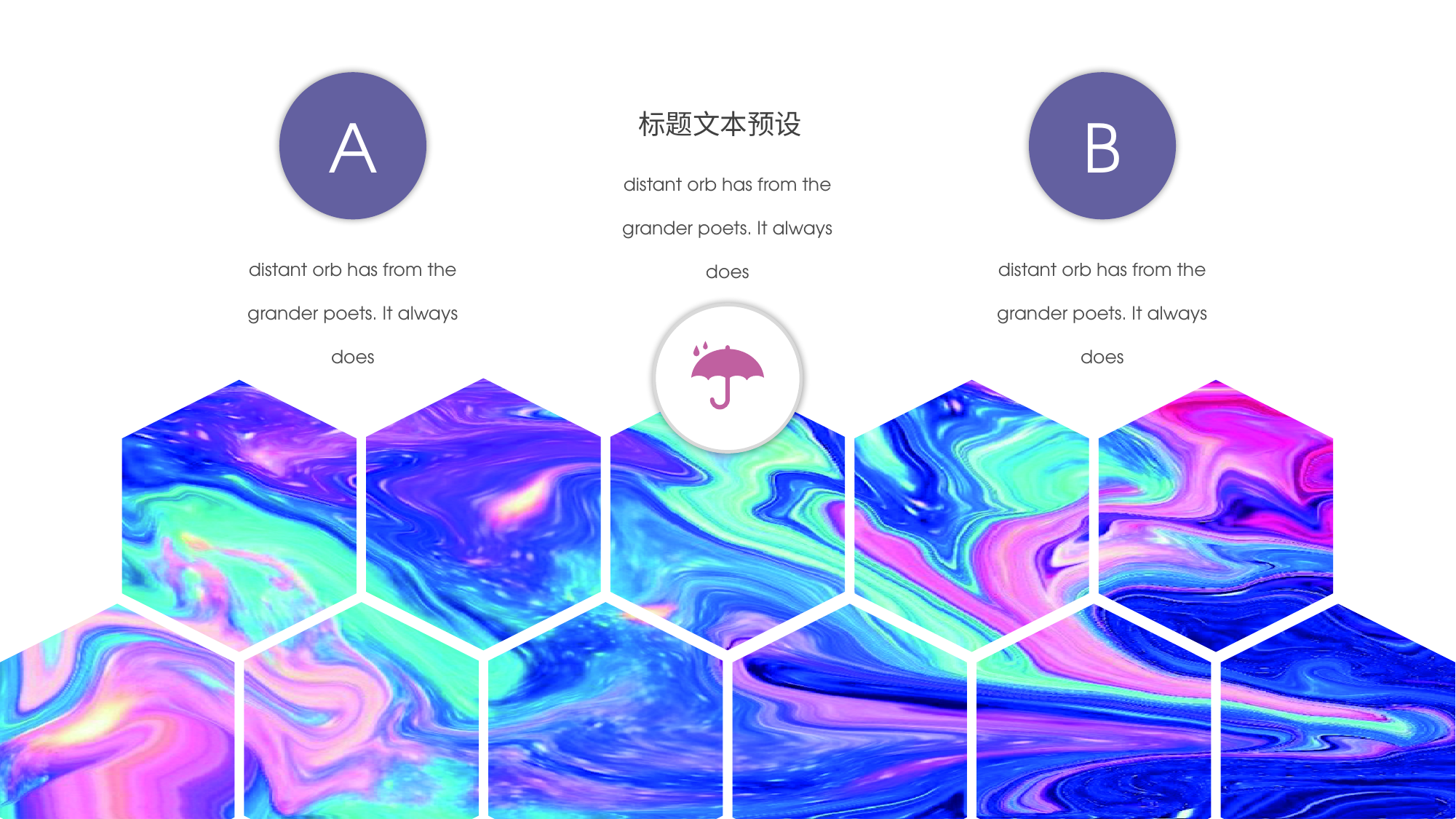

A
B
标题文本预设
distant orb has from the grander poets. It always does
distant orb has from the grander poets. It always does
distant orb has from the grander poets. It always does